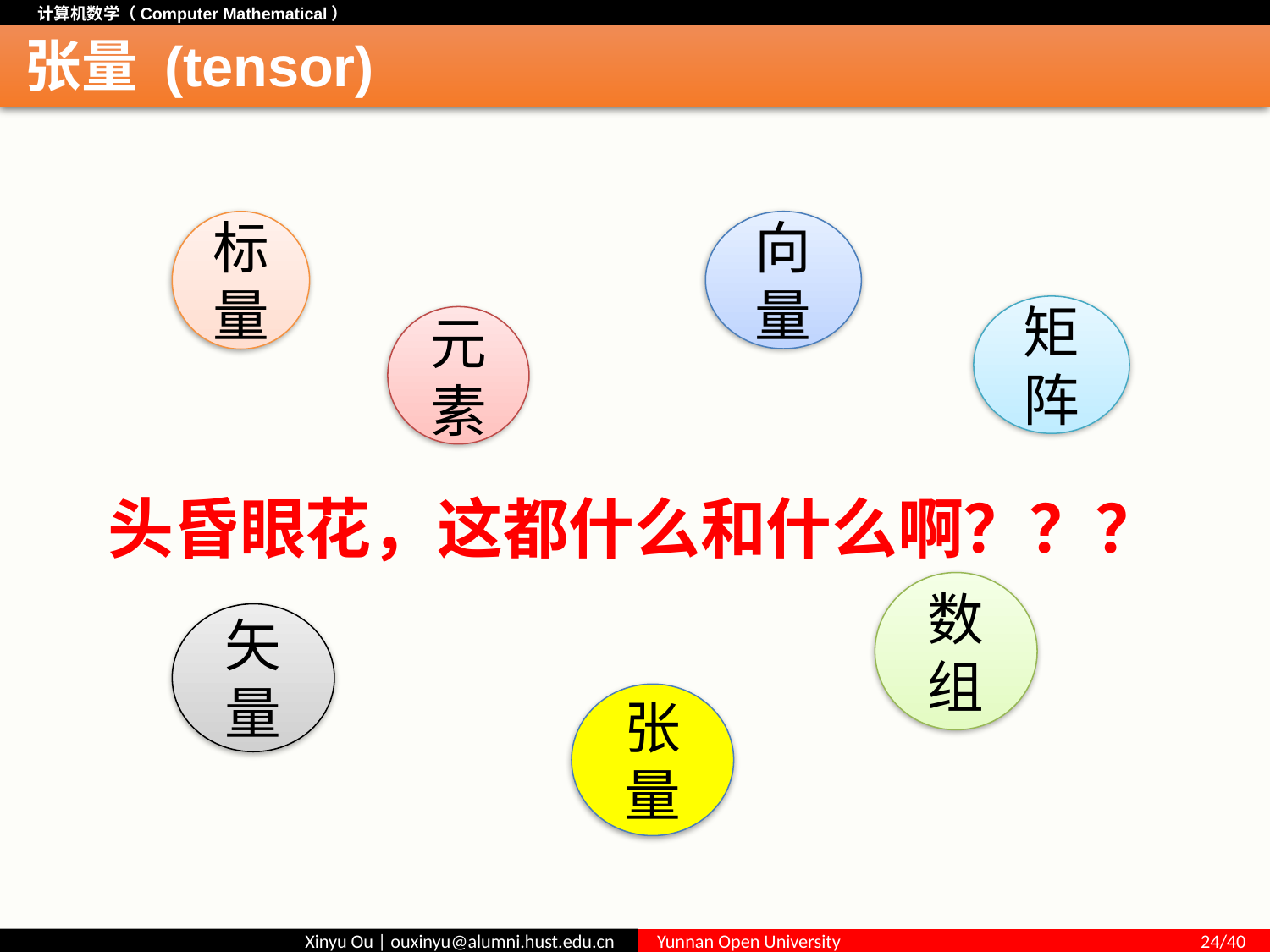

# 张量 (tensor)
标量
向量
矩阵
元素
头昏眼花，这都什么和什么啊？？？
数组
矢量
张量